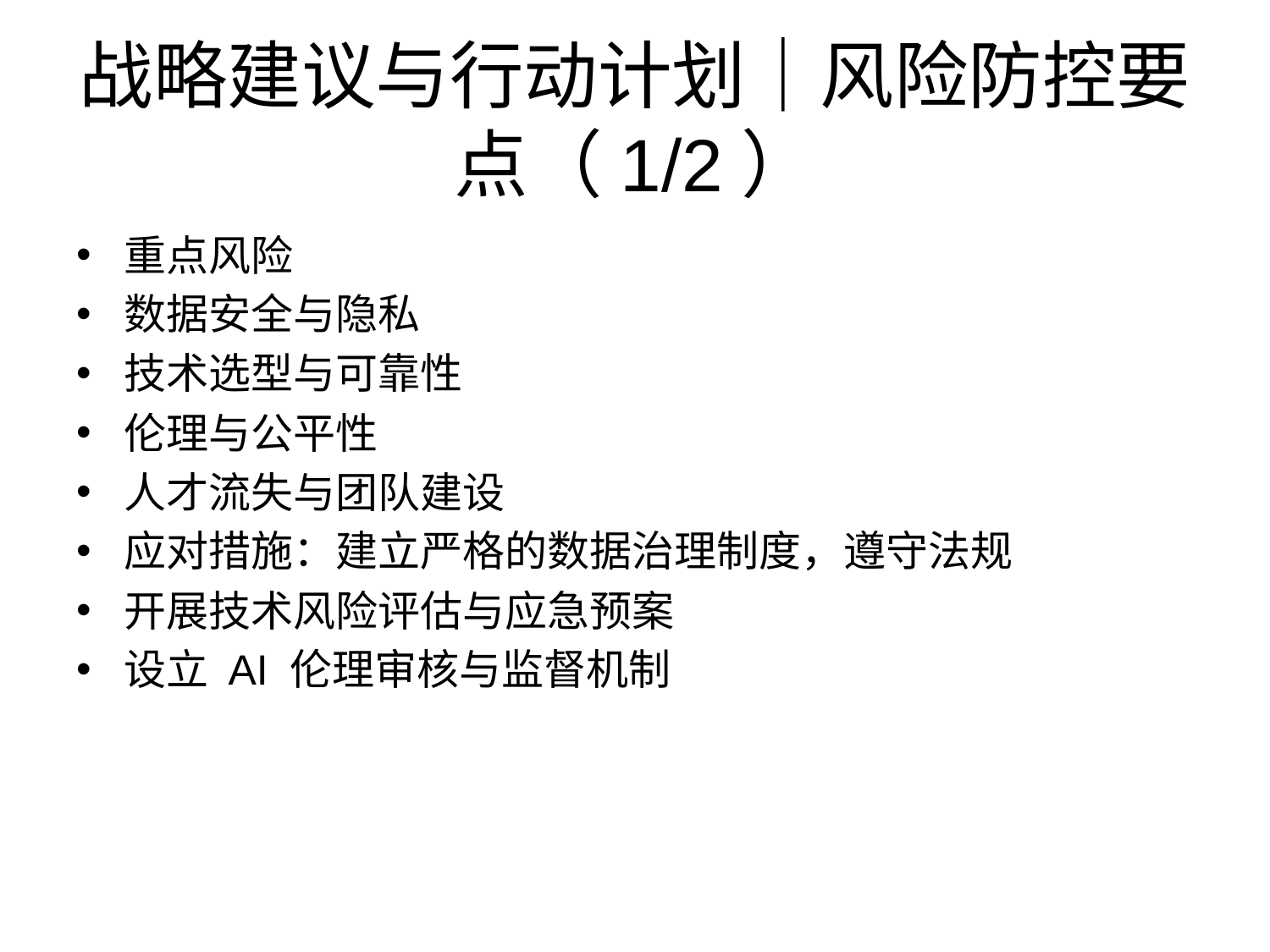

# 战略建议与行动计划｜风险防控要点（1/2）
重点风险
数据安全与隐私
技术选型与可靠性
伦理与公平性
人才流失与团队建设
应对措施：建立严格的数据治理制度，遵守法规
开展技术风险评估与应急预案
设立 AI 伦理审核与监督机制